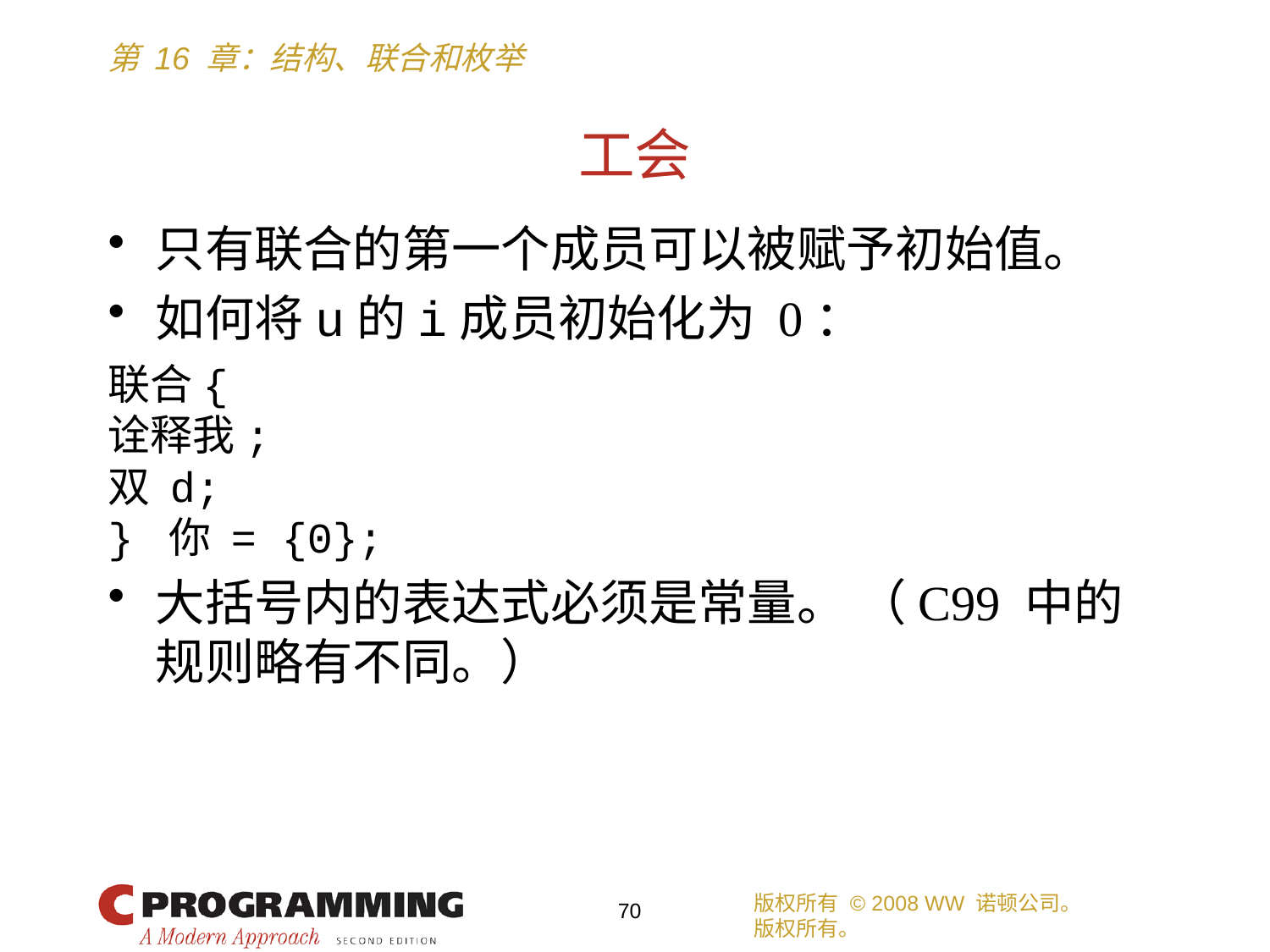

# 工会
只有联合的第一个成员可以被赋予初始值。
如何将u的i成员初始化为 0：
联合{
诠释我;
双 d;
} 你 = {0};
大括号内的表达式必须是常量。 （C99 中的规则略有不同。）
版权所有 © 2008 WW 诺顿公司。
版权所有。
70